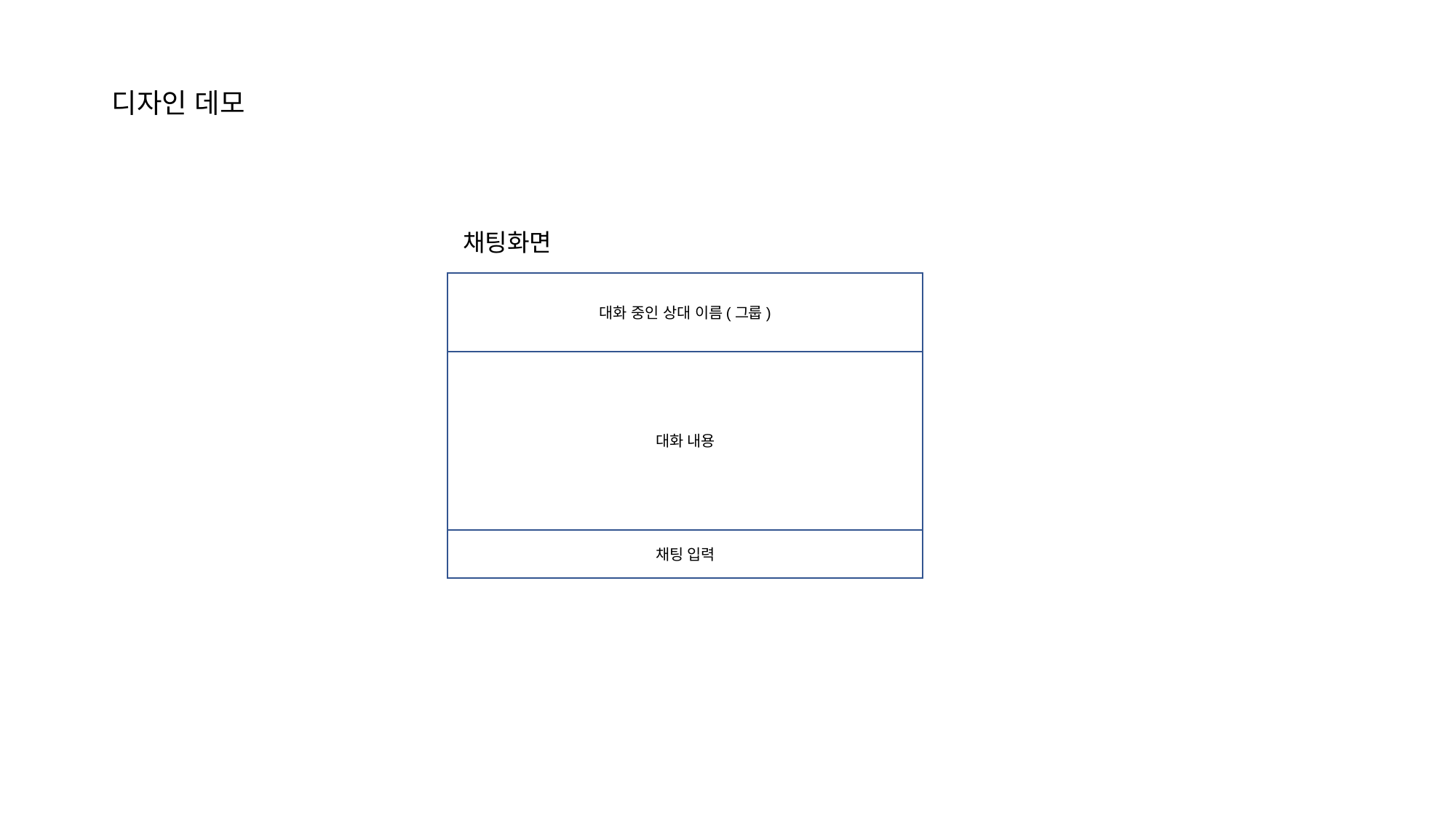

디자인 데모
채팅화면

대화 중인 상대 이름(그룹)
대화 내용
채팅 입력